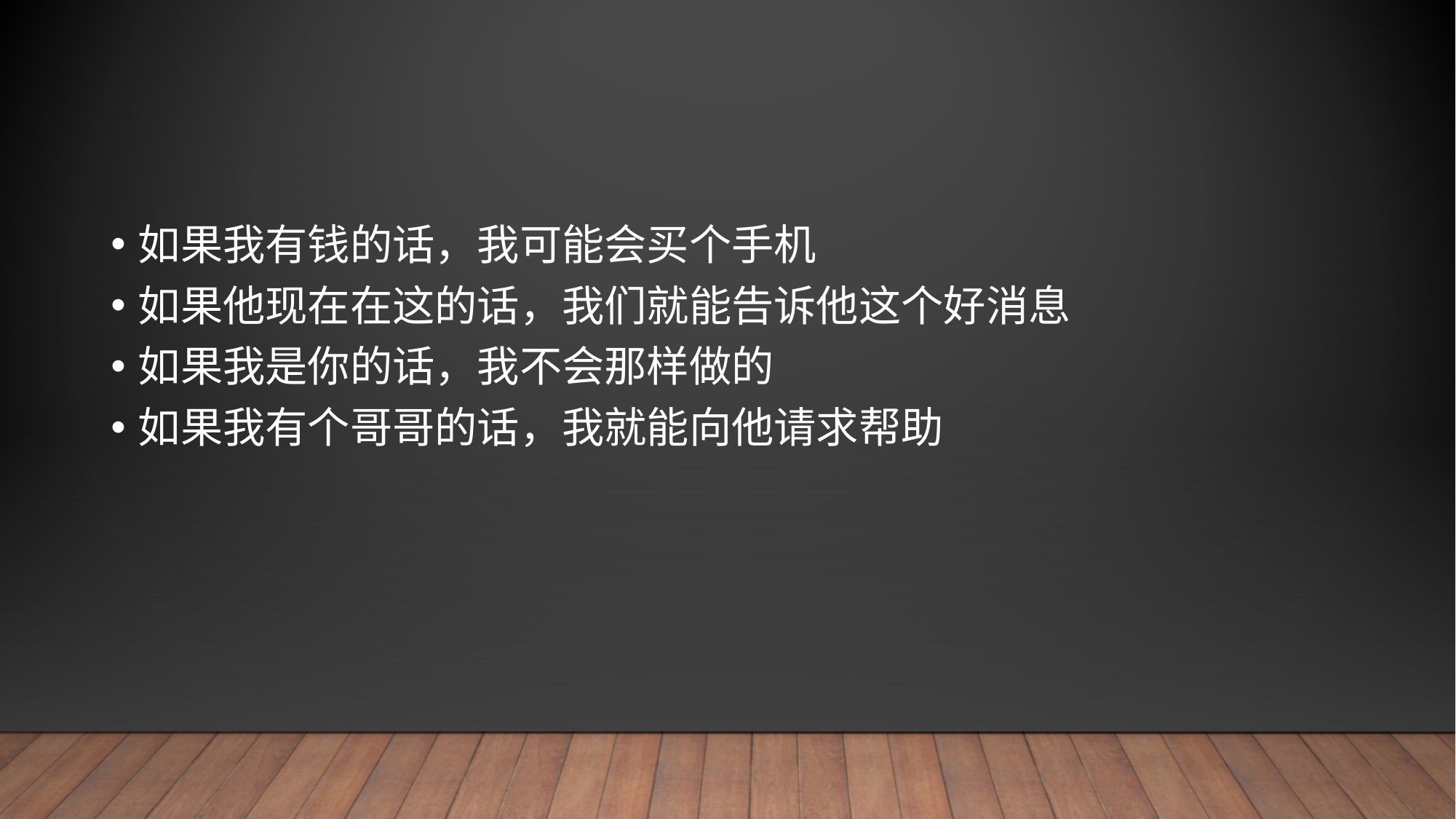

#
如果我有钱的话，我可能会买个手机
如果他现在在这的话，我们就能告诉他这个好消息
如果我是你的话，我不会那样做的
如果我有个哥哥的话，我就能向他请求帮助